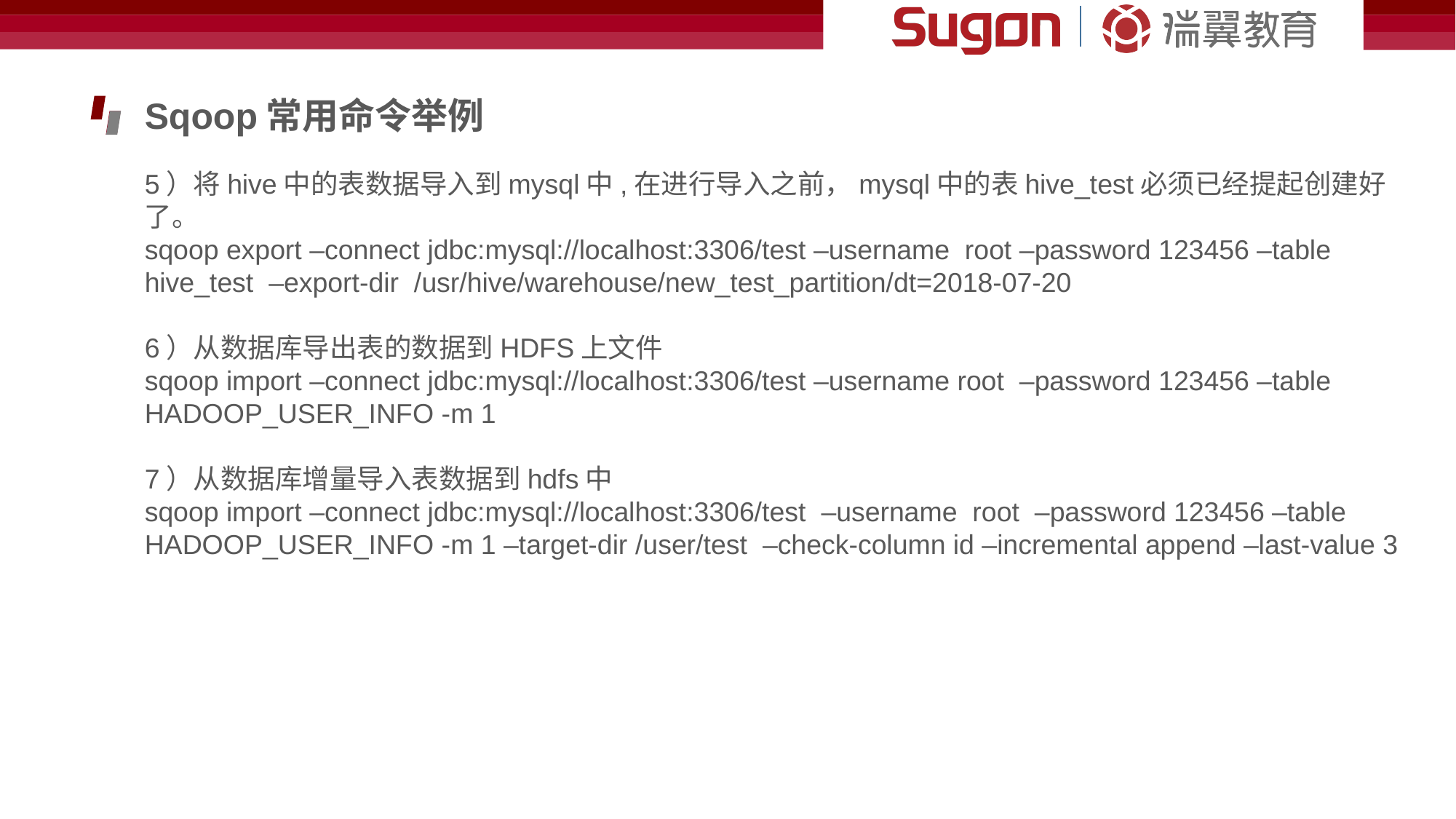

Sqoop常用命令举例

5）将hive中的表数据导入到mysql中,在进行导入之前，mysql中的表hive_test必须已经提起创建好了。
sqoop export –connect jdbc:mysql://localhost:3306/test –username  root –password 123456 –table hive_test  –export-dir  /usr/hive/warehouse/new_test_partition/dt=2018-07-20

6）从数据库导出表的数据到HDFS上文件
sqoop import –connect jdbc:mysql://localhost:3306/test –username root  –password 123456 –table HADOOP_USER_INFO -m 1

7）从数据库增量导入表数据到hdfs中
sqoop import –connect jdbc:mysql://localhost:3306/test  –username  root  –password 123456 –table HADOOP_USER_INFO -m 1 –target-dir /user/test  –check-column id –incremental append –last-value 3